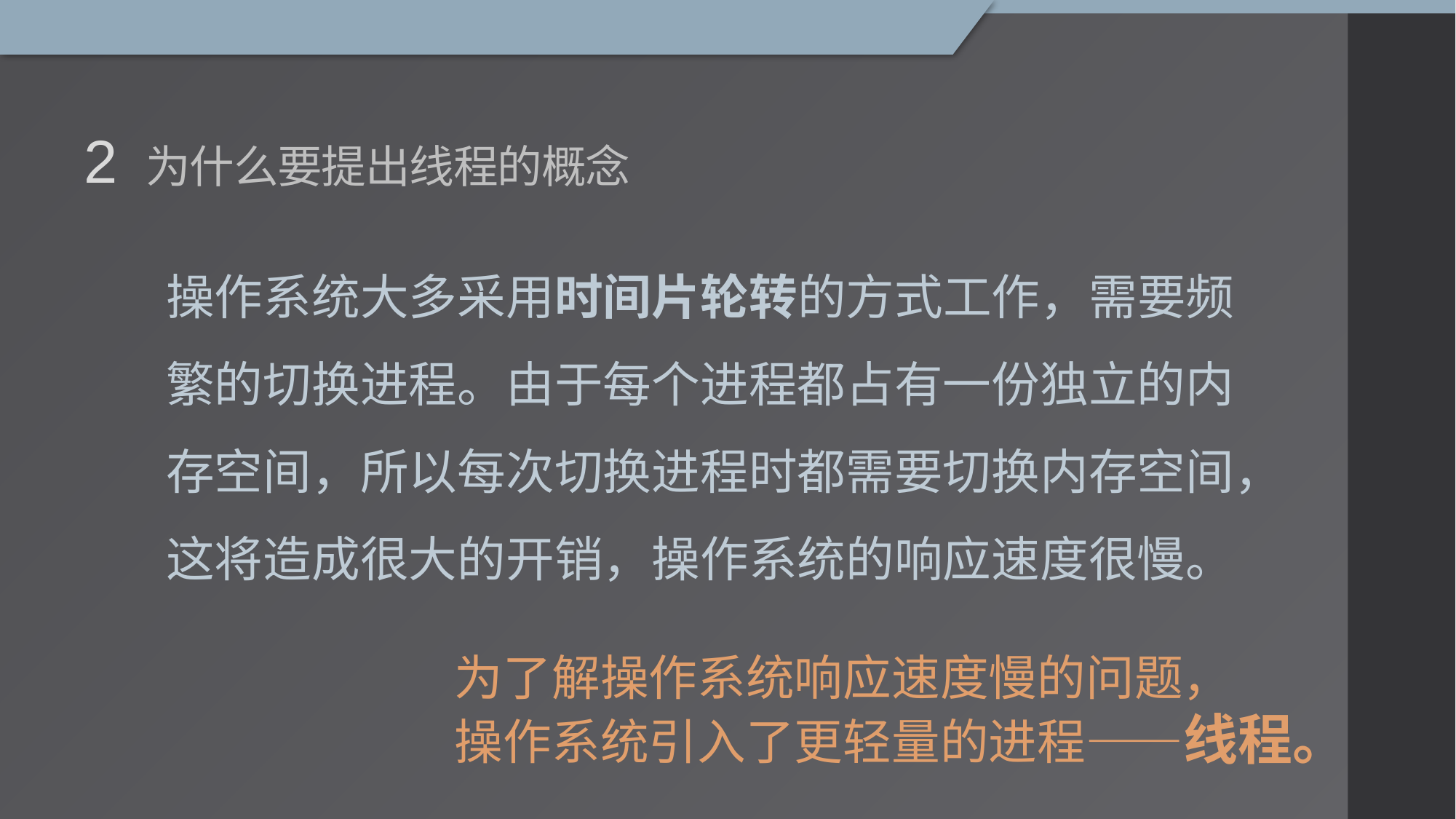

# 2 为什么要提出线程的概念
操作系统大多采用时间片轮转的方式工作，需要频繁的切换进程。由于每个进程都占有一份独立的内存空间，所以每次切换进程时都需要切换内存空间，这将造成很大的开销，操作系统的响应速度很慢。
为了解操作系统响应速度慢的问题，
操作系统引入了更轻量的进程——线程。